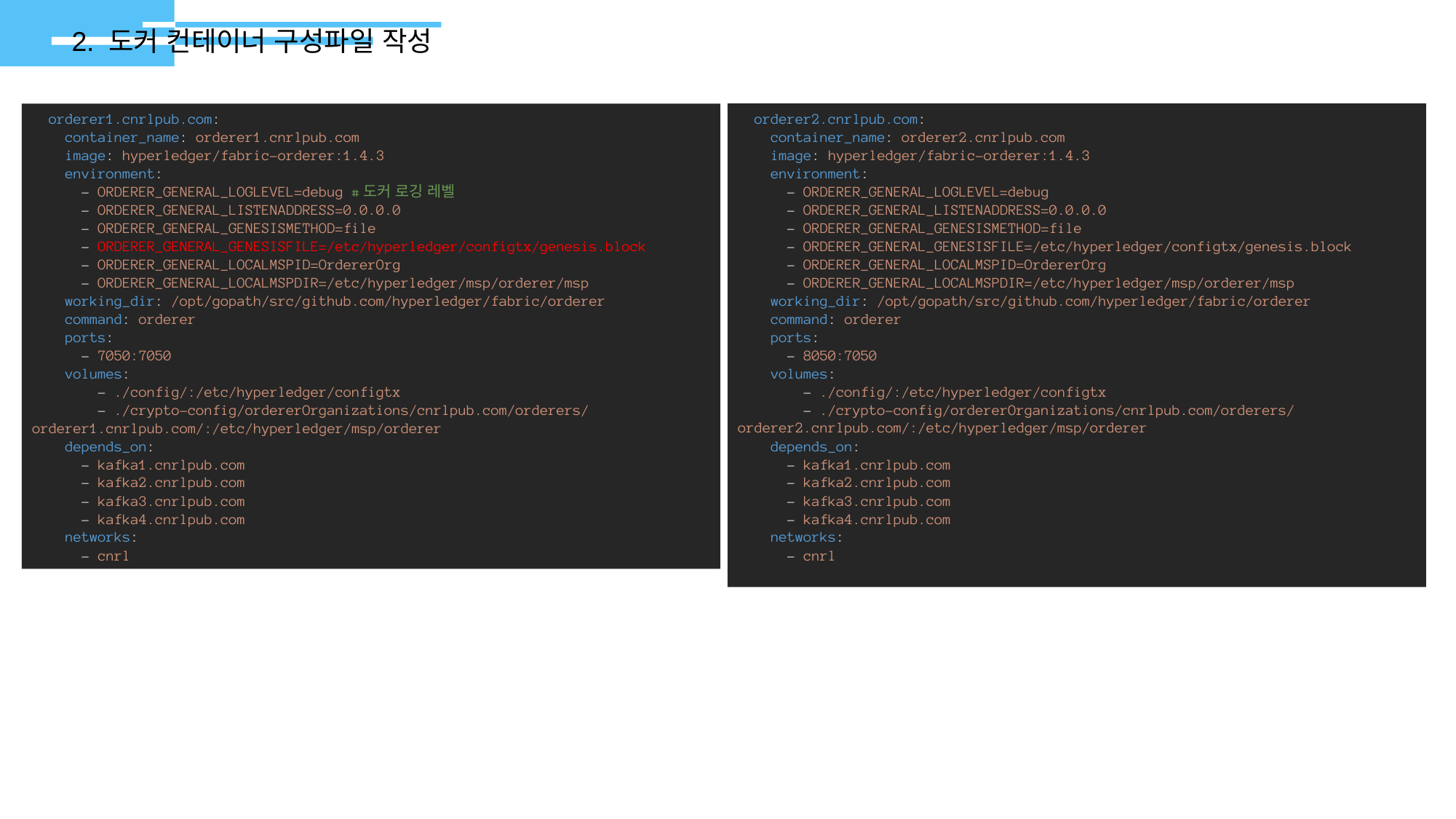

2. 도커 컨테이너 구성파일 작성
  orderer1.cnrlpub.com:
    container_name: orderer1.cnrlpub.com
    image: hyperledger/fabric-orderer:1.4.3
    environment:
      - ORDERER_GENERAL_LOGLEVEL=debug #도커 로깅 레벨
      - ORDERER_GENERAL_LISTENADDRESS=0.0.0.0
      - ORDERER_GENERAL_GENESISMETHOD=file
      - ORDERER_GENERAL_GENESISFILE=/etc/hyperledger/configtx/genesis.block
      - ORDERER_GENERAL_LOCALMSPID=OrdererOrg
      - ORDERER_GENERAL_LOCALMSPDIR=/etc/hyperledger/msp/orderer/msp
    working_dir: /opt/gopath/src/github.com/hyperledger/fabric/orderer
    command: orderer
    ports:
      - 7050:7050
    volumes:
        - ./config/:/etc/hyperledger/configtx
        - ./crypto-config/ordererOrganizations/cnrlpub.com/orderers/orderer1.cnrlpub.com/:/etc/hyperledger/msp/orderer
    depends_on:
      - kafka1.cnrlpub.com
      - kafka2.cnrlpub.com
      - kafka3.cnrlpub.com
      - kafka4.cnrlpub.com
    networks:
      - cnrl
  orderer2.cnrlpub.com:
    container_name: orderer2.cnrlpub.com
    image: hyperledger/fabric-orderer:1.4.3
    environment:
      - ORDERER_GENERAL_LOGLEVEL=debug
      - ORDERER_GENERAL_LISTENADDRESS=0.0.0.0
      - ORDERER_GENERAL_GENESISMETHOD=file
      - ORDERER_GENERAL_GENESISFILE=/etc/hyperledger/configtx/genesis.block
      - ORDERER_GENERAL_LOCALMSPID=OrdererOrg
      - ORDERER_GENERAL_LOCALMSPDIR=/etc/hyperledger/msp/orderer/msp
    working_dir: /opt/gopath/src/github.com/hyperledger/fabric/orderer
    command: orderer
    ports:
      - 8050:7050
    volumes:
        - ./config/:/etc/hyperledger/configtx
        - ./crypto-config/ordererOrganizations/cnrlpub.com/orderers/orderer2.cnrlpub.com/:/etc/hyperledger/msp/orderer
    depends_on:
      - kafka1.cnrlpub.com
      - kafka2.cnrlpub.com
      - kafka3.cnrlpub.com
      - kafka4.cnrlpub.com
    networks:
      - cnrl